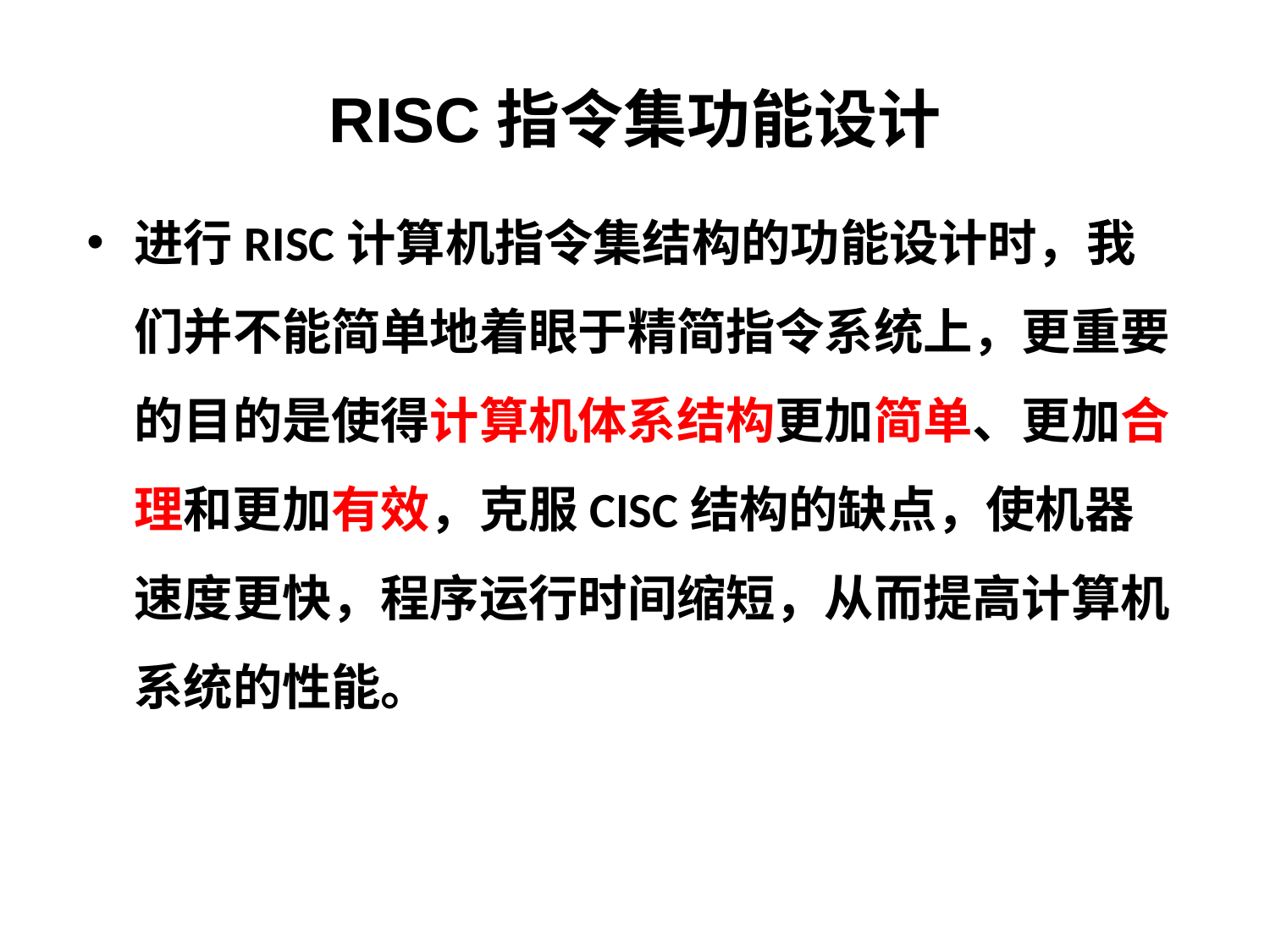

# RISC指令集功能设计
进行RISC计算机指令集结构的功能设计时，我们并不能简单地着眼于精简指令系统上，更重要的目的是使得计算机体系结构更加简单、更加合理和更加有效，克服CISC结构的缺点，使机器速度更快，程序运行时间缩短，从而提高计算机系统的性能。